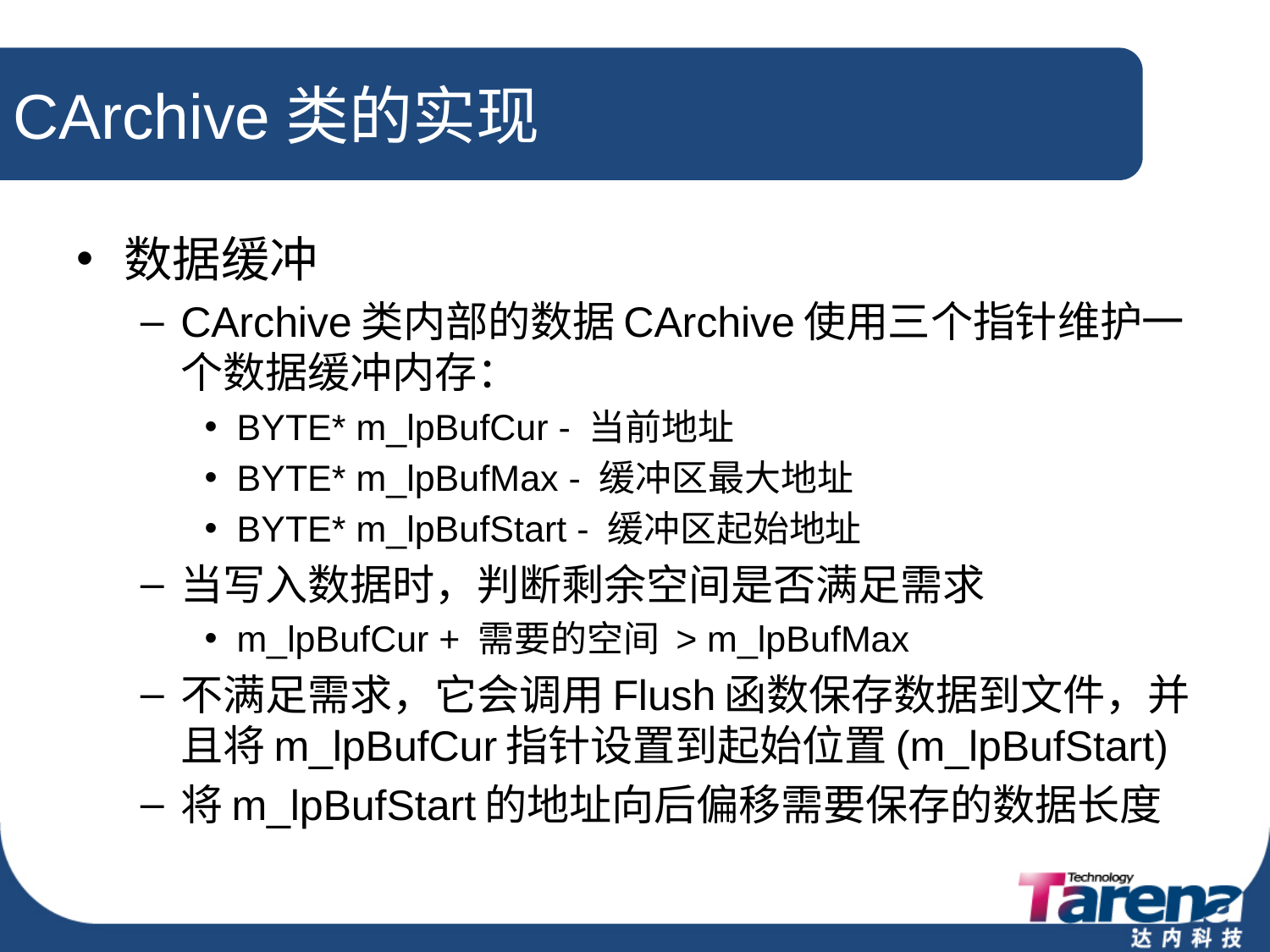

# CArchive类的实现
数据缓冲
CArchive类内部的数据CArchive使用三个指针维护一个数据缓冲内存：
BYTE* m_lpBufCur - 当前地址
BYTE* m_lpBufMax - 缓冲区最大地址
BYTE* m_lpBufStart - 缓冲区起始地址
当写入数据时，判断剩余空间是否满足需求
m_lpBufCur + 需要的空间 > m_lpBufMax
不满足需求，它会调用Flush函数保存数据到文件，并且将m_lpBufCur指针设置到起始位置(m_lpBufStart)
将m_lpBufStart的地址向后偏移需要保存的数据长度